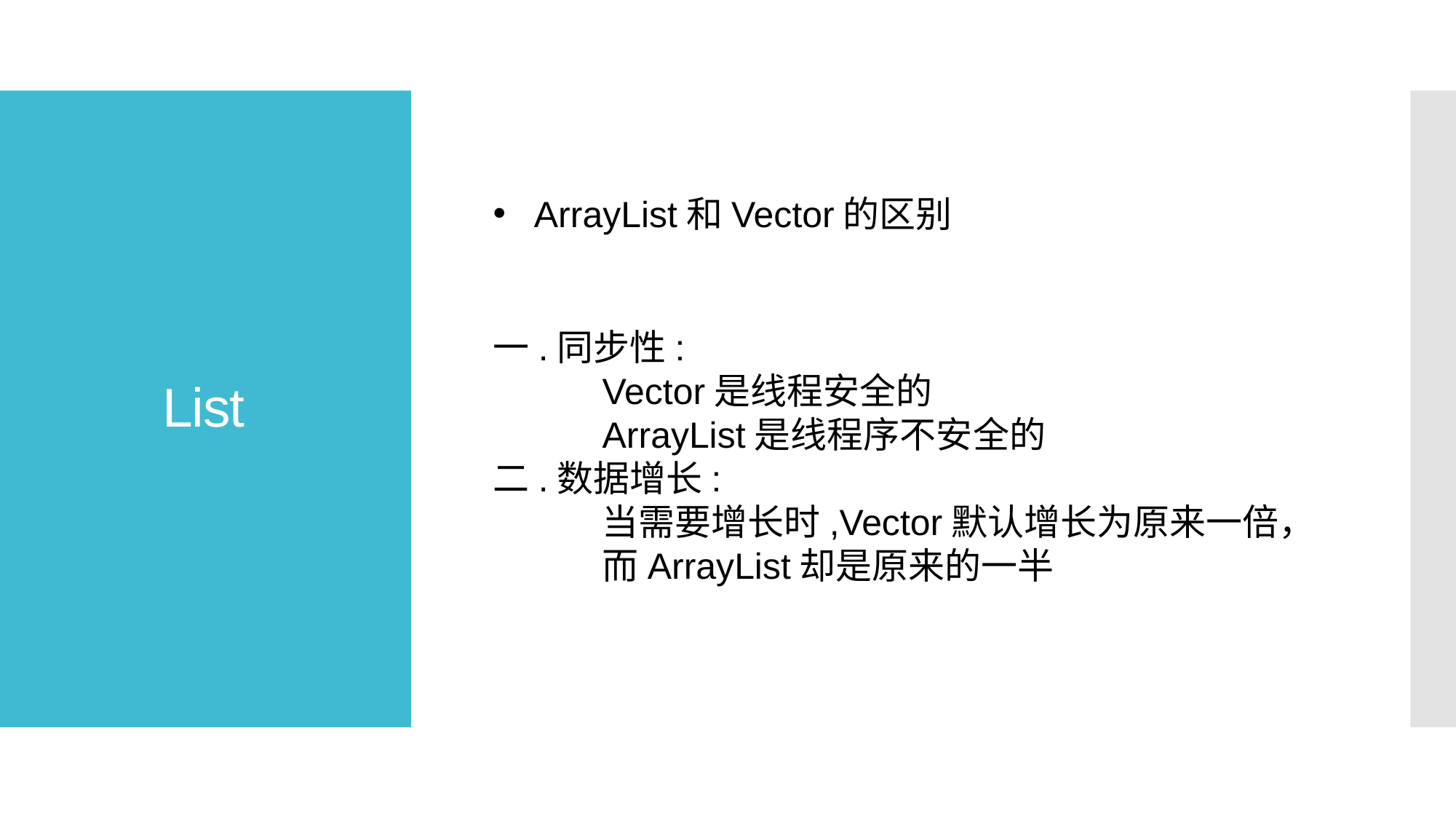

# List
ArrayList和Vector的区别
一.同步性:
	Vector是线程安全的
	ArrayList是线程序不安全的
二.数据增长:
	当需要增长时,Vector默认增长为原来一倍，
	而ArrayList却是原来的一半